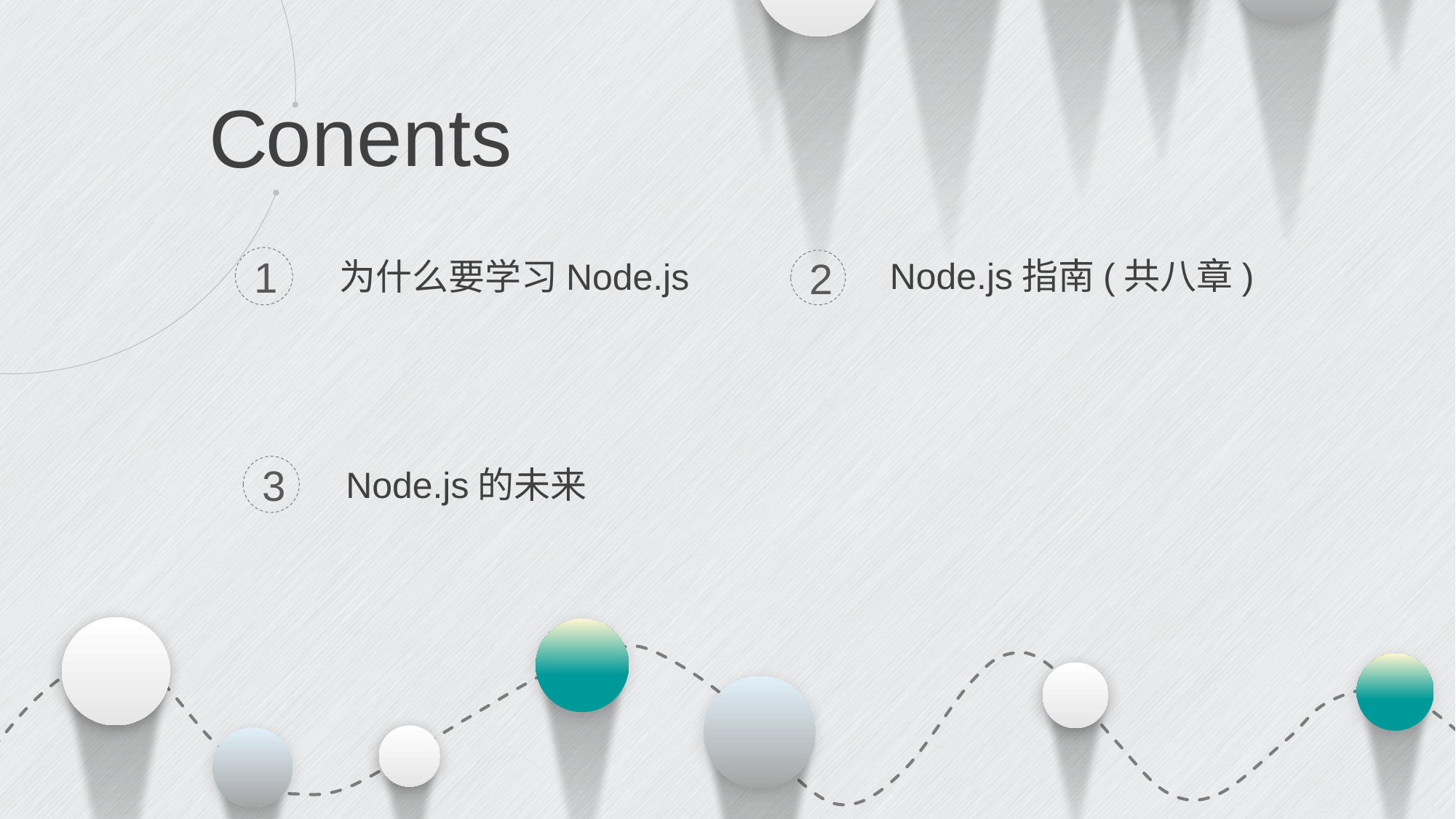

onents
C
Node.js指南(共八章)
1
为什么要学习Node.js
2
Node.js的未来
3